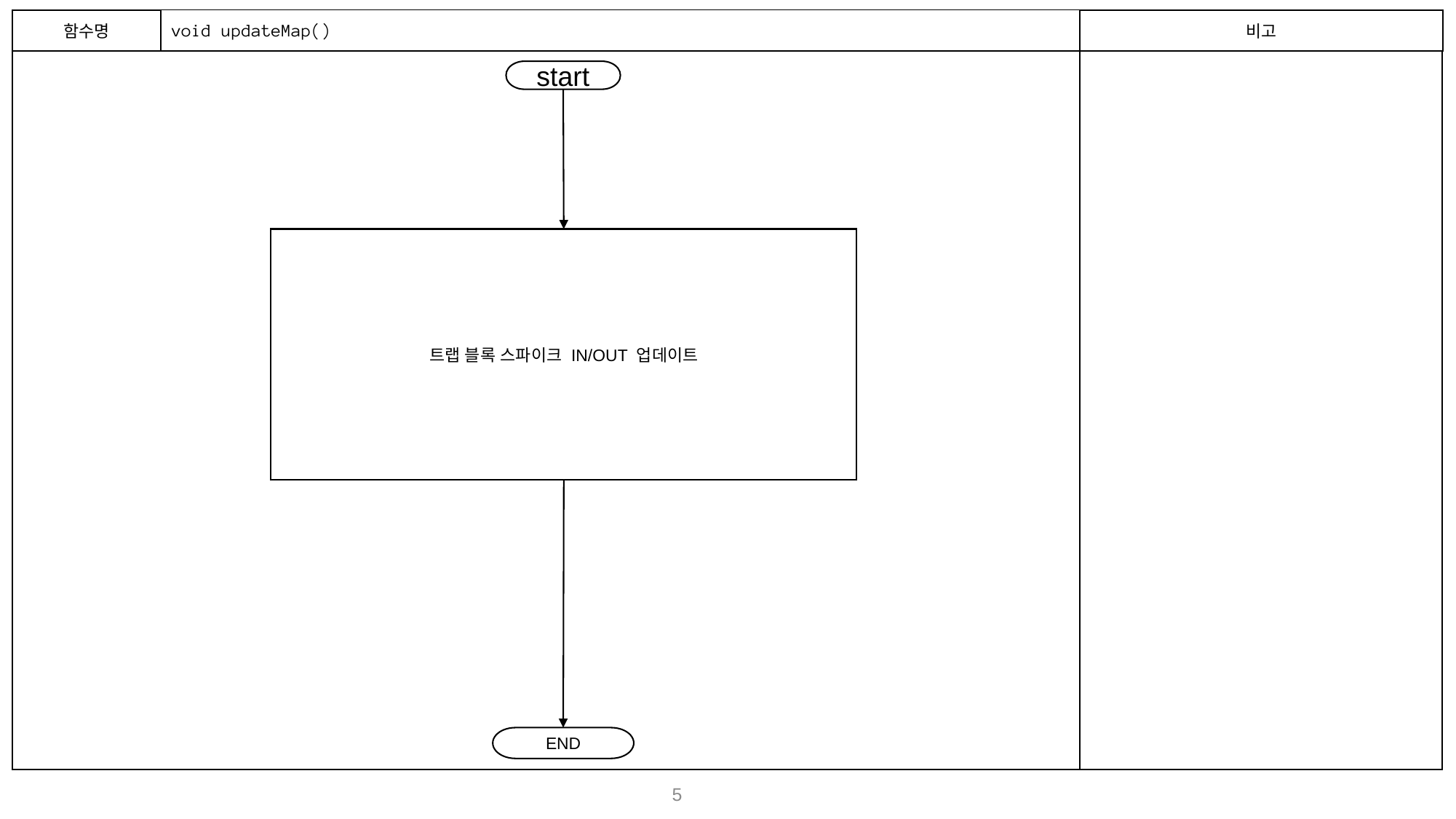

함수명
# void updateMap()
비고

start
트랩 블록 스파이크 IN/OUT 업데이트
END
5